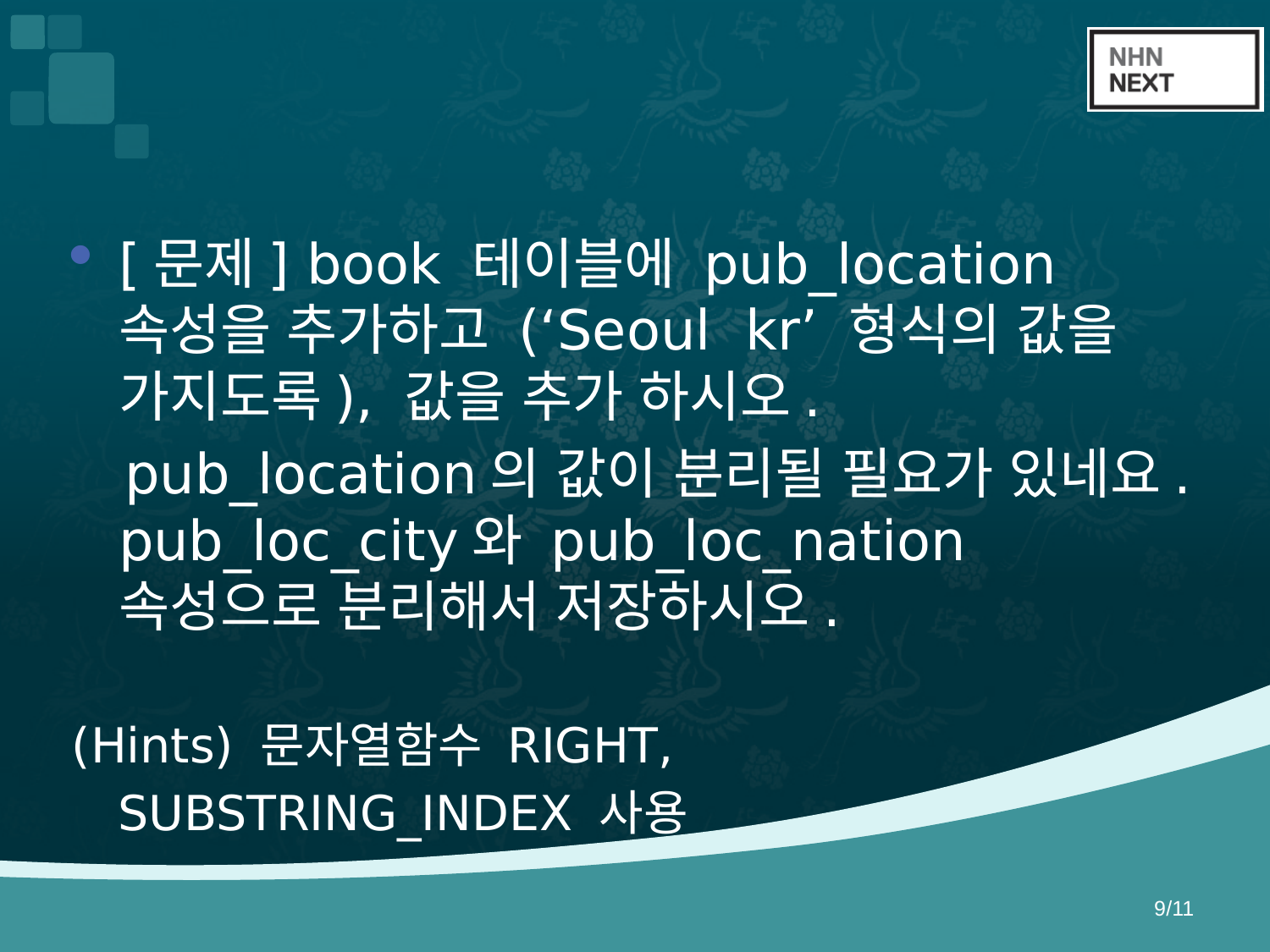

#
[문제] book 테이블에 pub_location 속성을 추가하고 (‘Seoul  kr’ 형식의 값을 가지도록), 값을 추가 하시오.
   pub_location의 값이 분리될 필요가 있네요. pub_loc_city와 pub_loc_nation 속성으로 분리해서 저장하시오.

(Hints) 문자열함수 RIGHT,
   SUBSTRING_INDEX 사용

9/11